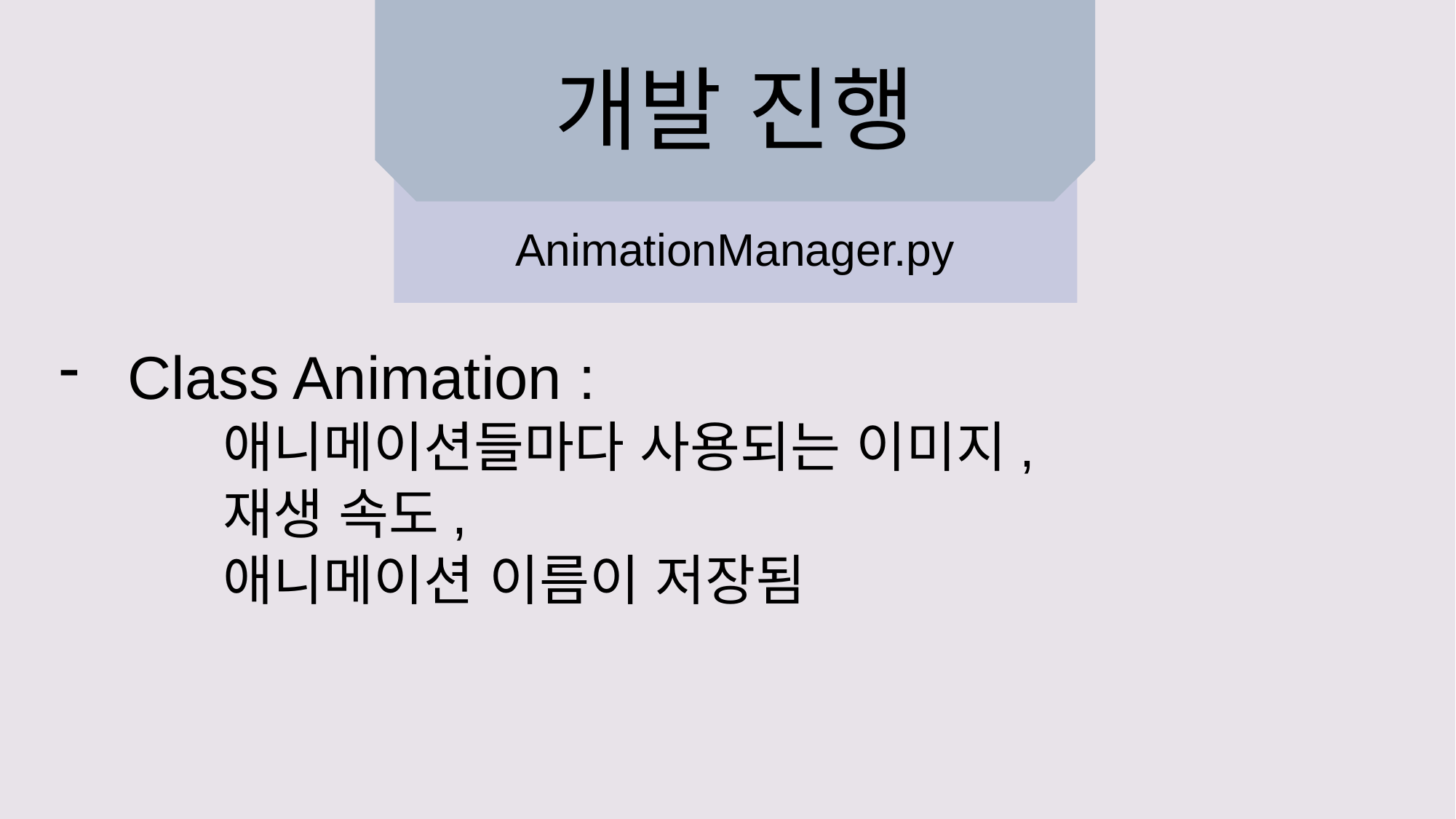

# 개발 진행

AnimationManager.py
Class Animation :
	애니메이션들마다 사용되는 이미지,
	재생 속도,
	애니메이션 이름이 저장됨